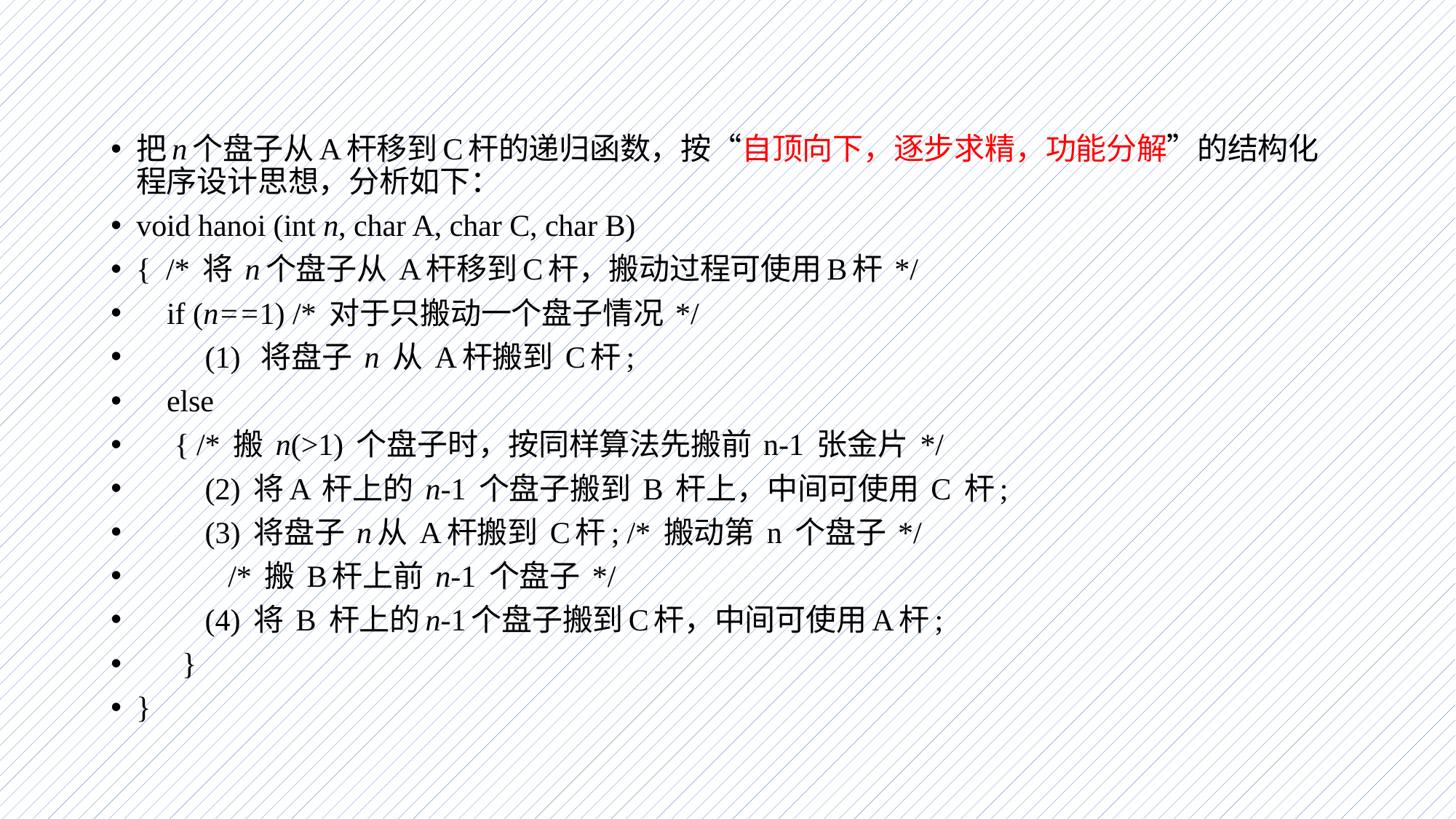

#
把n个盘子从A杆移到C杆的递归函数，按“自顶向下，逐步求精，功能分解”的结构化程序设计思想，分析如下：
void hanoi (int n, char A, char C, char B)
{  /* 将 n个盘子从 A杆移到C杆，搬动过程可使用B杆 */
    if (n==1) /* 对于只搬动一个盘子情况 */
         (1)  将盘子 n 从 A杆搬到 C杆;
    else
     { /* 搬 n(>1) 个盘子时，按同样算法先搬前 n-1 张金片 */
         (2) 将A 杆上的 n-1 个盘子搬到 B 杆上，中间可使用 C 杆;
         (3) 将盘子 n从 A杆搬到 C杆; /* 搬动第 n 个盘子 */
            /* 搬 B杆上前 n-1 个盘子 */
         (4) 将 B 杆上的n-1个盘子搬到C杆，中间可使用A杆;
      }
}